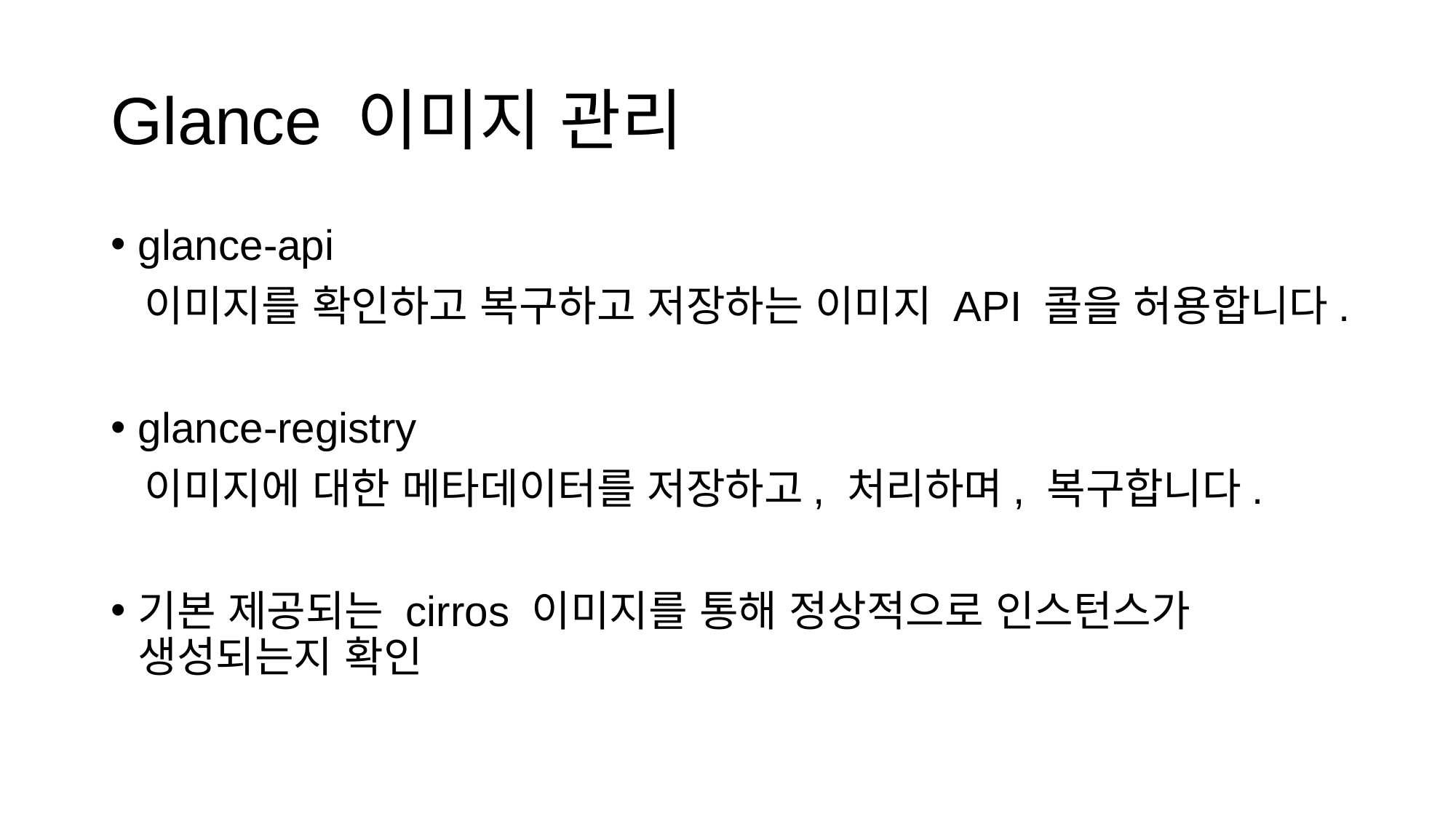

# Glance 이미지 관리
glance-api
  이미지를 확인하고 복구하고 저장하는 이미지 API 콜을 허용합니다.

glance-registry
  이미지에 대한 메타데이터를 저장하고, 처리하며, 복구합니다.

기본 제공되는 cirros 이미지를 통해 정상적으로 인스턴스가 생성되는지 확인